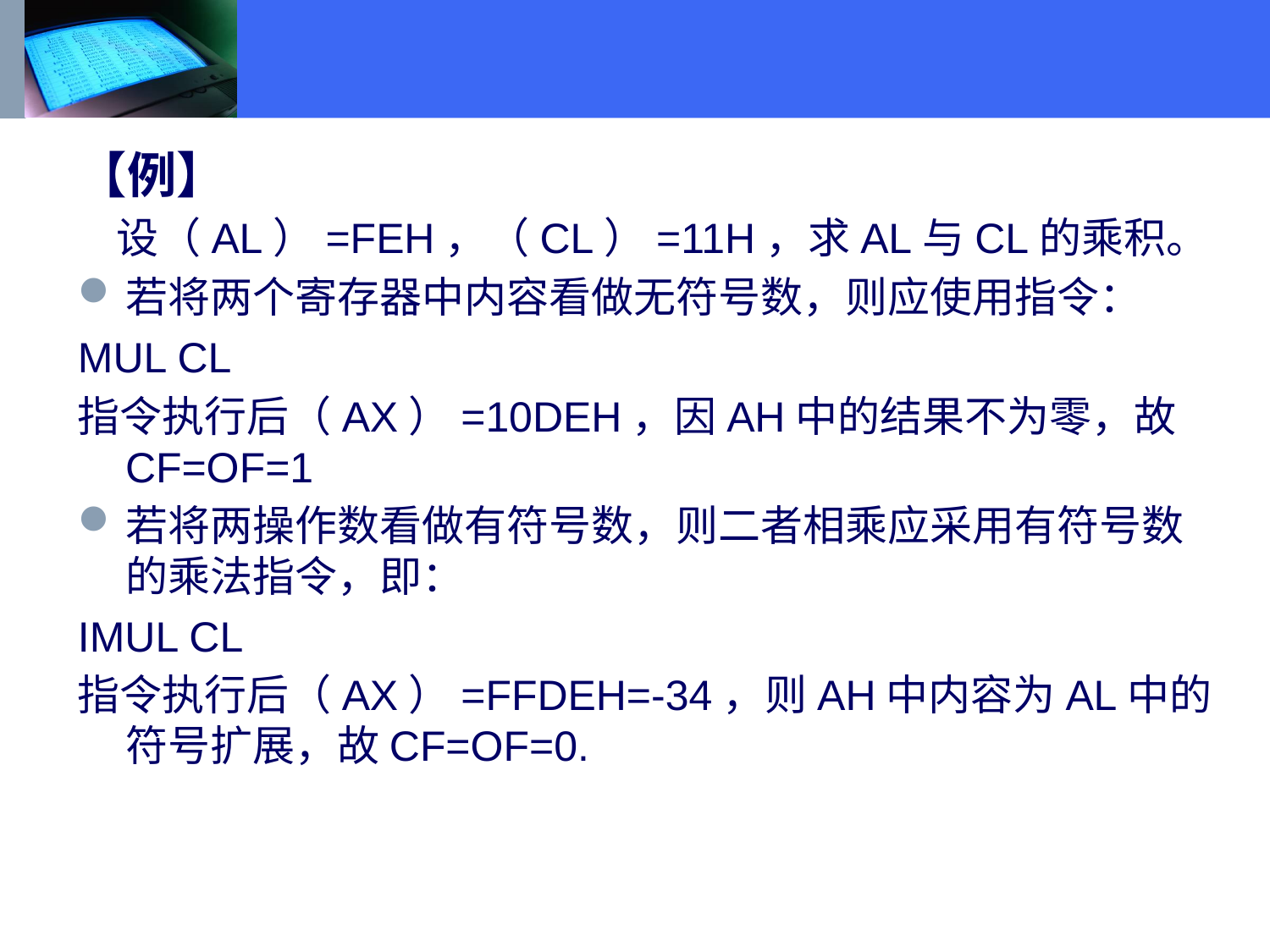

【例】
   设（AL）=FEH，（CL）=11H，求AL与CL的乘积。
若将两个寄存器中内容看做无符号数，则应使用指令：
MUL CL
指令执行后（AX）=10DEH，因AH中的结果不为零，故CF=OF=1
若将两操作数看做有符号数，则二者相乘应采用有符号数的乘法指令，即：
IMUL CL
指令执行后（AX）=FFDEH=-34，则AH中内容为AL中的符号扩展，故CF=OF=0.